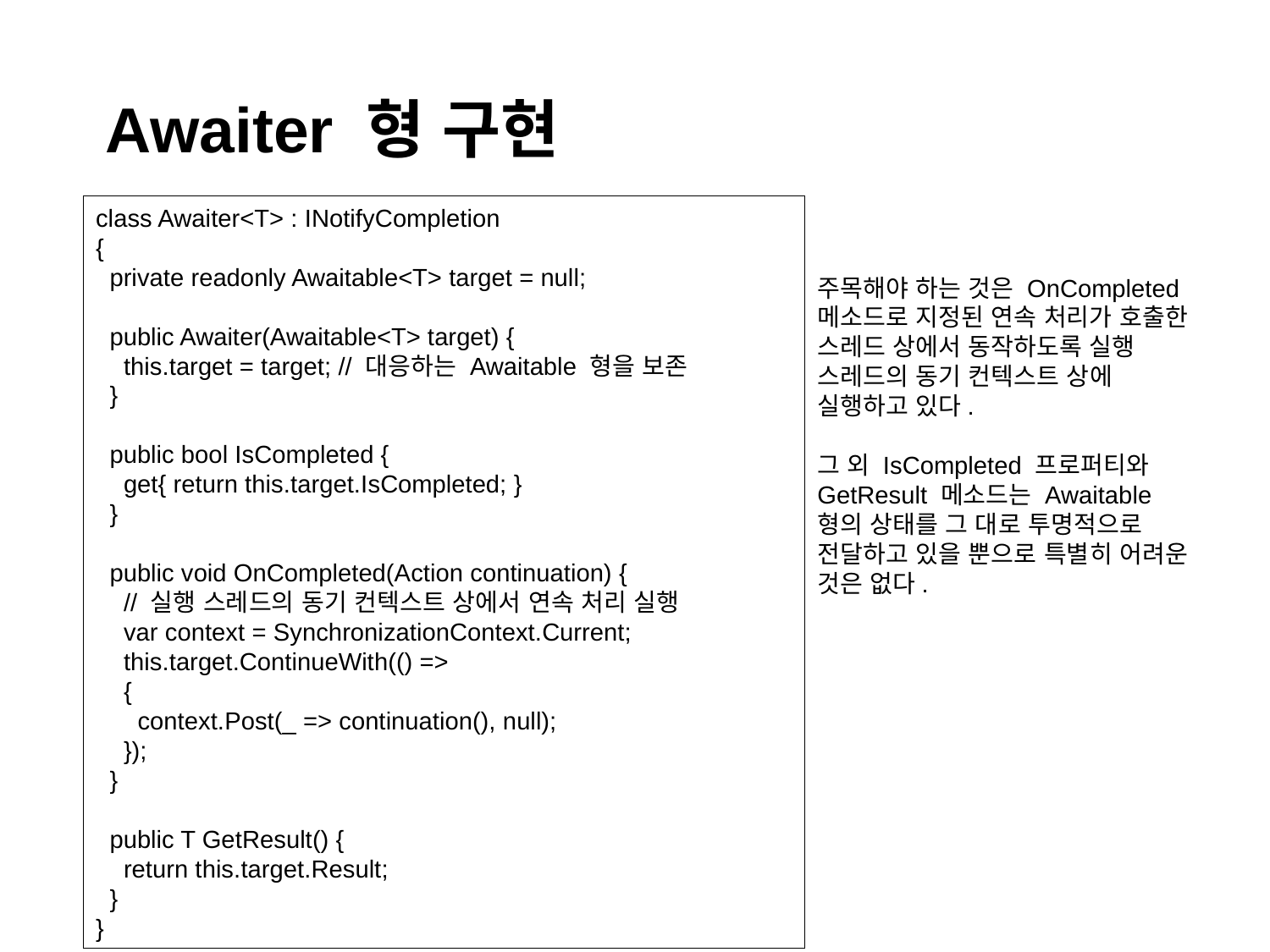

Awaiter 형 구현
class Awaiter<T> : INotifyCompletion
{
  private readonly Awaitable<T> target = null;

  public Awaiter(Awaitable<T> target) {
    this.target = target; // 대응하는 Awaitable 형을 보존
  }

  public bool IsCompleted {
    get{ return this.target.IsCompleted; }
  }

  public void OnCompleted(Action continuation) {
    // 실행 스레드의 동기 컨텍스트 상에서 연속 처리 실행
    var context = SynchronizationContext.Current;
    this.target.ContinueWith(() =>
    {
      context.Post(_ => continuation(), null);
    });
  }

  public T GetResult() {
    return this.target.Result;
  }
}
주목해야 하는 것은 OnCompleted메소드로 지정된 연속 처리가 호출한 스레드 상에서 동작하도록 실행 스레드의 동기 컨텍스트 상에 실행하고 있다.

그 외 IsCompleted 프로퍼티와 GetResult 메소드는 Awaitable 형의 상태를 그 대로 투명적으로 전달하고 있을 뿐으로 특별히 어려운 것은 없다.